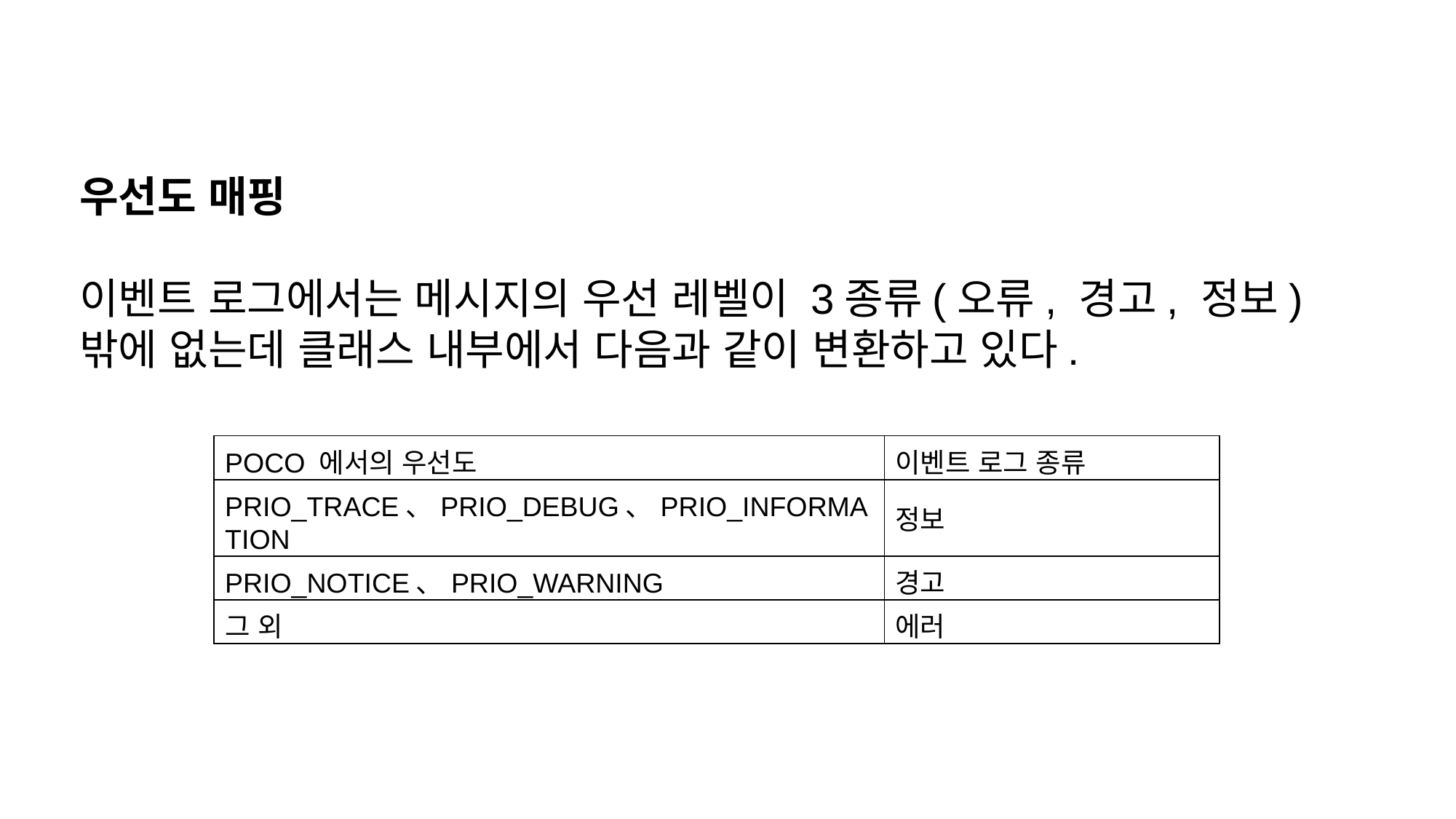

우선도 매핑

이벤트 로그에서는 메시지의 우선 레벨이 3종류(오류, 경고, 정보)밖에 없는데 클래스 내부에서 다음과 같이 변환하고 있다.
| POCO 에서의 우선도 | 이벤트 로그 종류 |
| --- | --- |
| PRIO\_TRACE、PRIO\_DEBUG、PRIO\_INFORMATION | 정보 |
| PRIO\_NOTICE、PRIO\_WARNING | 경고 |
| 그 외 | 에러 |